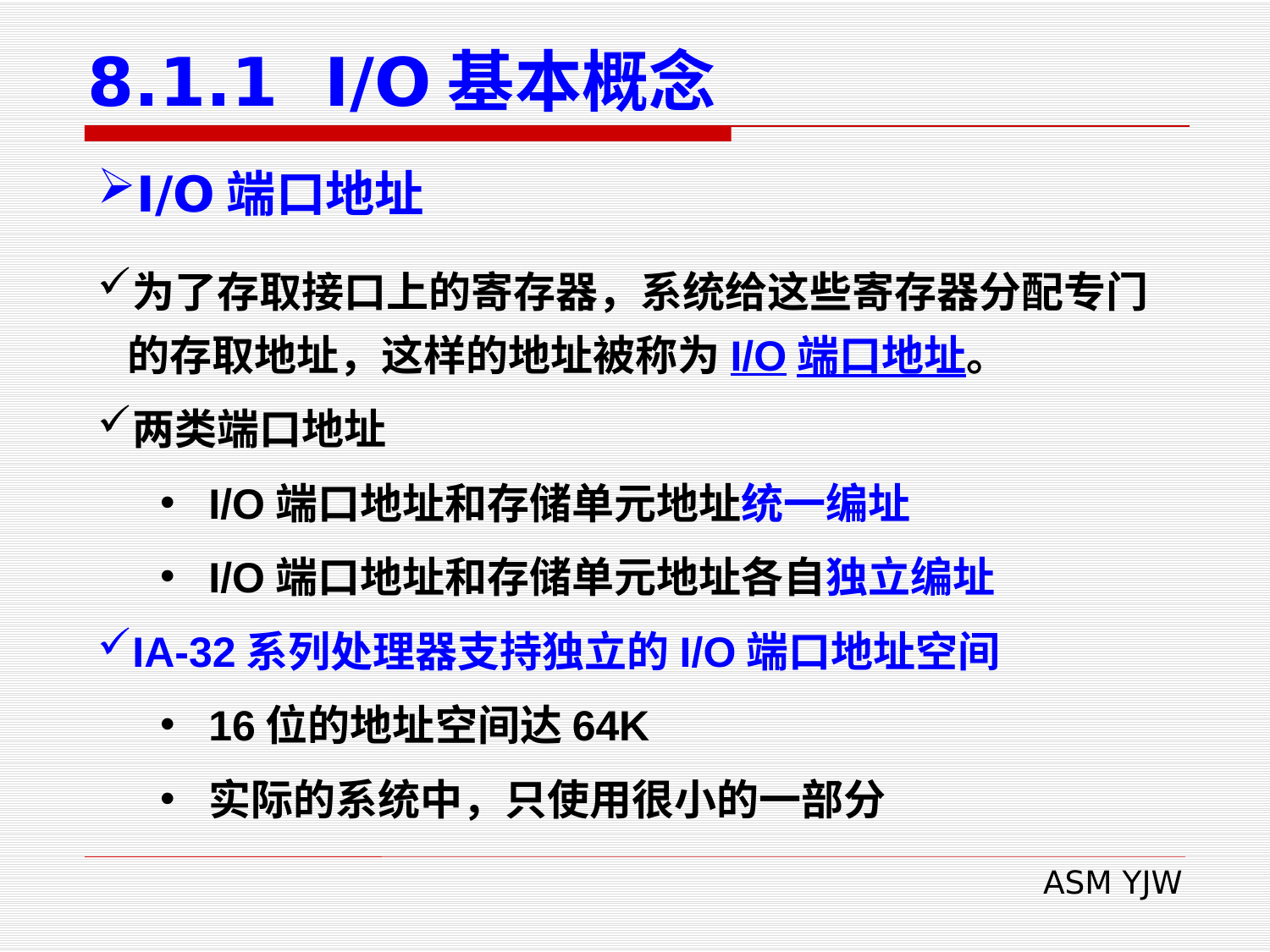

# 8.1.1  I/O基本概念
I/O端口地址
为了存取接口上的寄存器，系统给这些寄存器分配专门的存取地址，这样的地址被称为I/O端口地址。
两类端口地址
I/O端口地址和存储单元地址统一编址
I/O端口地址和存储单元地址各自独立编址
IA-32系列处理器支持独立的I/O端口地址空间
16位的地址空间达64K
实际的系统中，只使用很小的一部分